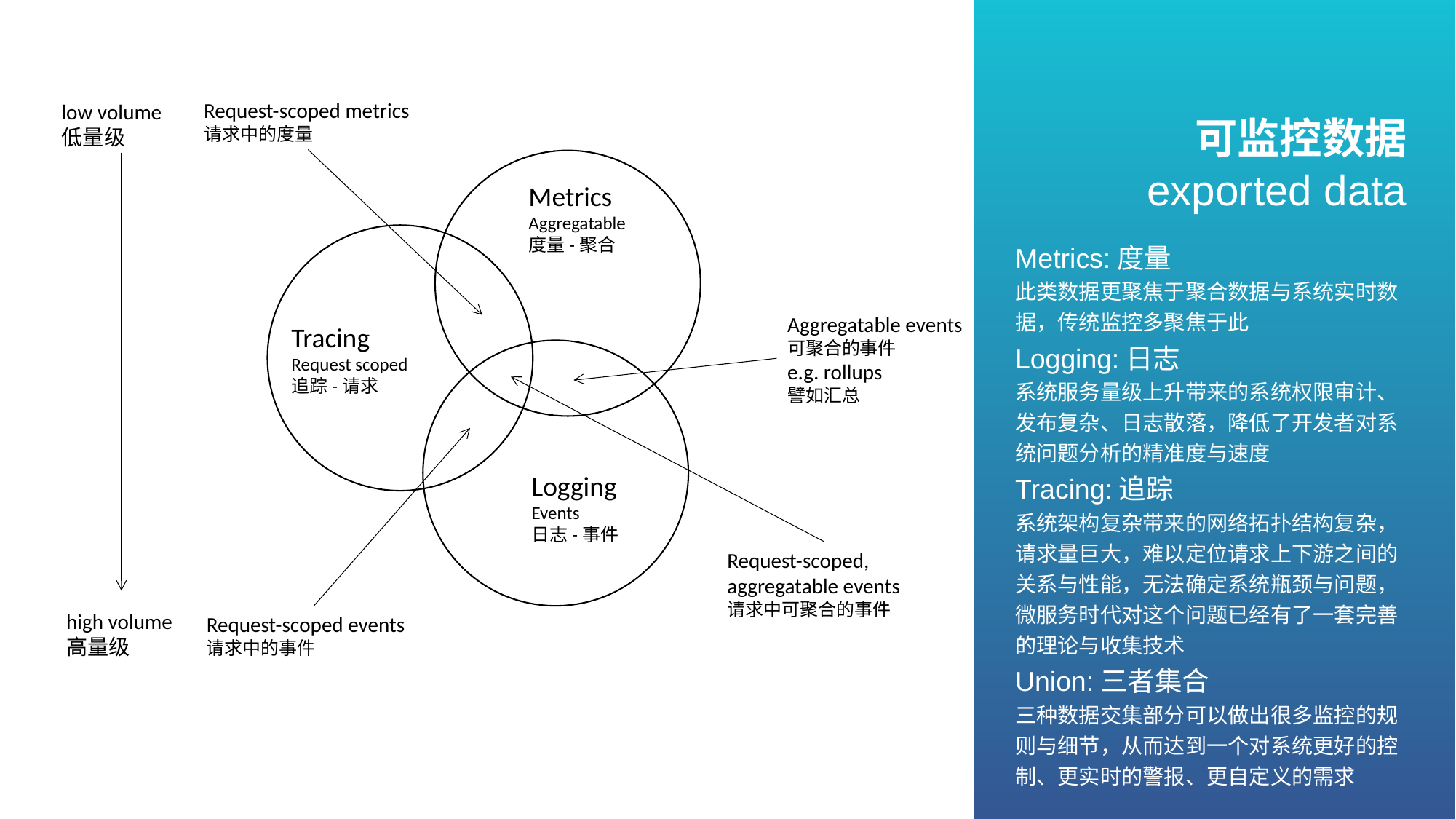

Request-scoped metrics
请求中的度量
low volume
低量级
可监控数据

exported data
Metrics
Aggregatable
度量-聚合

Metrics:度量
此类数据更聚焦于聚合数据与系统实时数据，传统监控多聚焦于此
Logging:日志
系统服务量级上升带来的系统权限审计、发布复杂、日志散落，降低了开发者对系统问题分析的精准度与速度
Tracing:追踪
系统架构复杂带来的网络拓扑结构复杂，请求量巨大，难以定位请求上下游之间的关系与性能，无法确定系统瓶颈与问题，微服务时代对这个问题已经有了一套完善的理论与收集技术
Union:三者集合
三种数据交集部分可以做出很多监控的规则与细节，从而达到一个对系统更好的控制、更实时的警报、更自定义的需求
Aggregatable events
可聚合的事件
e.g. rollups
譬如汇总
Tracing
Request scoped
追踪-请求

Logging
Events
日志-事件
Request-scoped,
aggregatable events
请求中可聚合的事件
high volume
高量级
Request-scoped events
请求中的事件